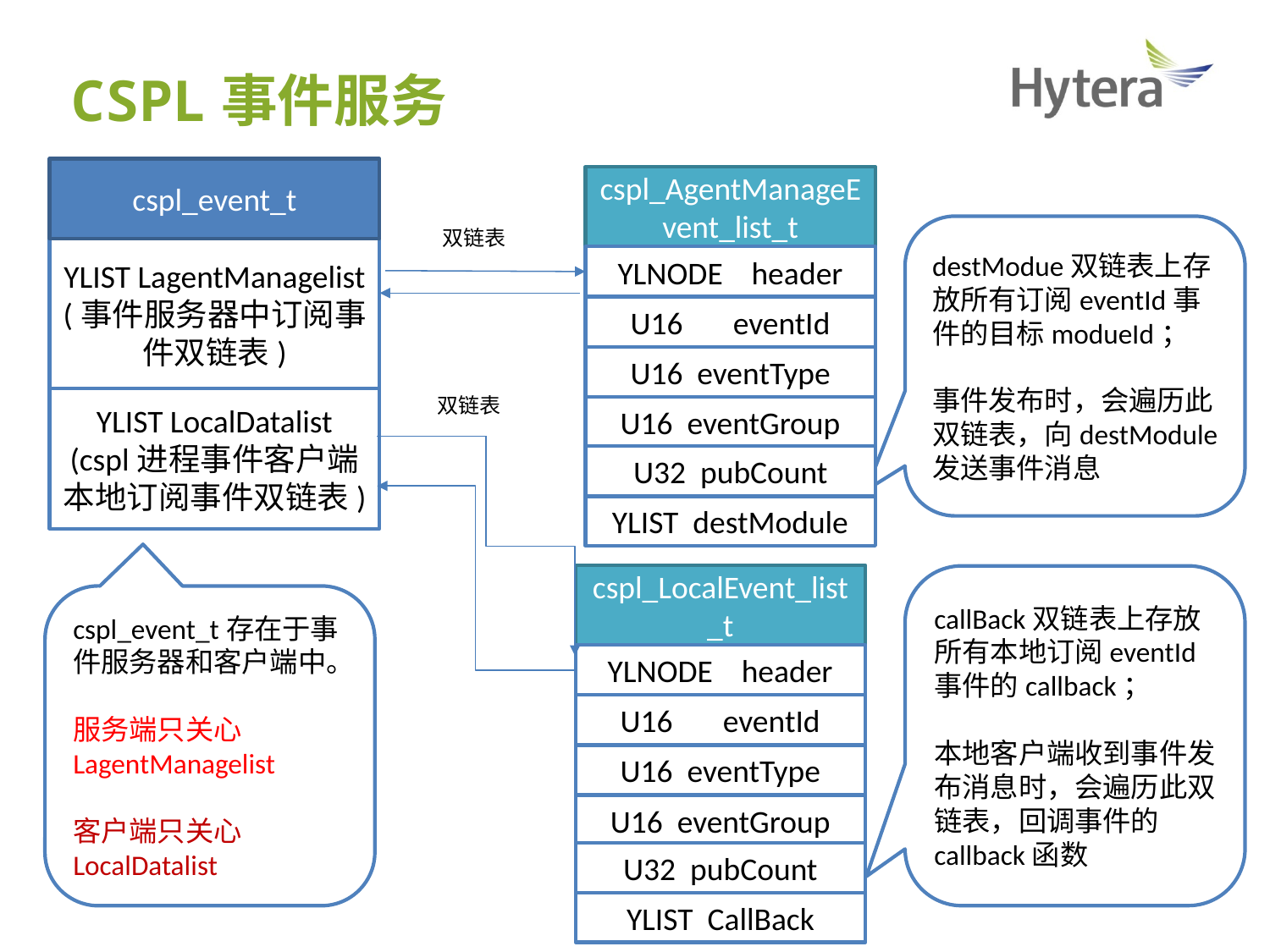

CSPL事件服务
cspl_event_t
cspl_AgentManageEvent_list_t
destModue双链表上存放所有订阅eventId事件的目标modueId；

事件发布时，会遍历此双链表，向destModule发送事件消息
双链表
YLIST LagentManagelist
(事件服务器中订阅事件双链表)
YLNODE    header
U16       eventId
U16  eventType
双链表
YLIST LocalDatalist
(cspl进程事件客户端本地订阅事件双链表)
U16  eventGroup
U32  pubCount
YLIST  destModule
cspl_LocalEvent_list_t
callBack双链表上存放所有本地订阅eventId事件的callback；

本地客户端收到事件发布消息时，会遍历此双链表，回调事件的callback函数
cspl_event_t存在于事件服务器和客户端中。

服务端只关心LagentManagelist

客户端只关心LocalDatalist
YLNODE    header
U16       eventId
U16  eventType
U16  eventGroup
U32  pubCount
YLIST  CallBack